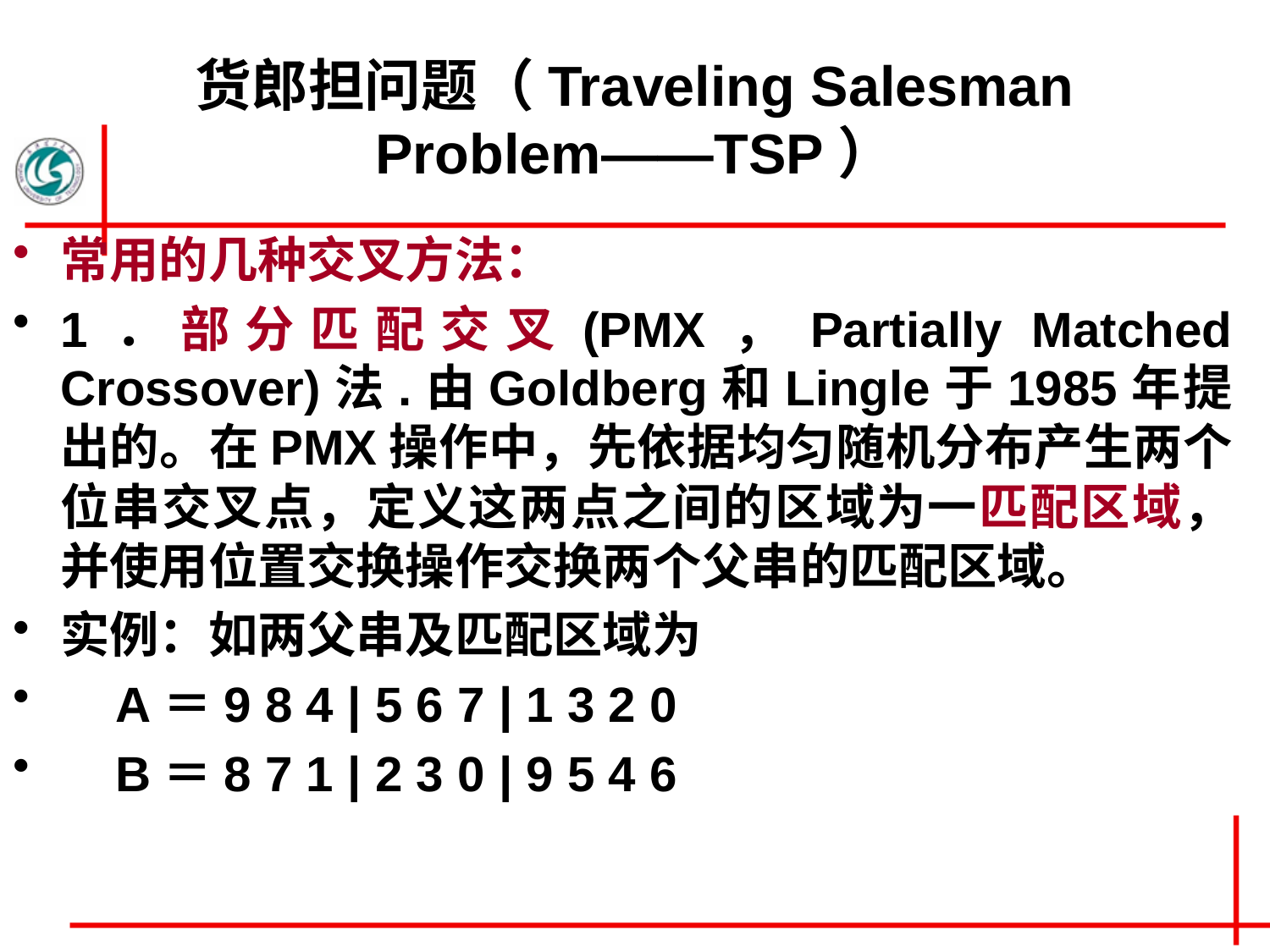

# 货郎担问题（Traveling Salesman Problem——TSP）
常用的几种交叉方法：
1．部分匹配交叉(PMX，Partially Matched Crossover)法.由Goldberg和Lingle于1985年提出的。在PMX操作中，先依据均匀随机分布产生两个位串交叉点，定义这两点之间的区域为一匹配区域，并使用位置交换操作交换两个父串的匹配区域。
实例：如两父串及匹配区域为
    A＝9 8 4 | 5 6 7 | 1 3 2 0
    B＝8 7 1 | 2 3 0 | 9 5 4 6